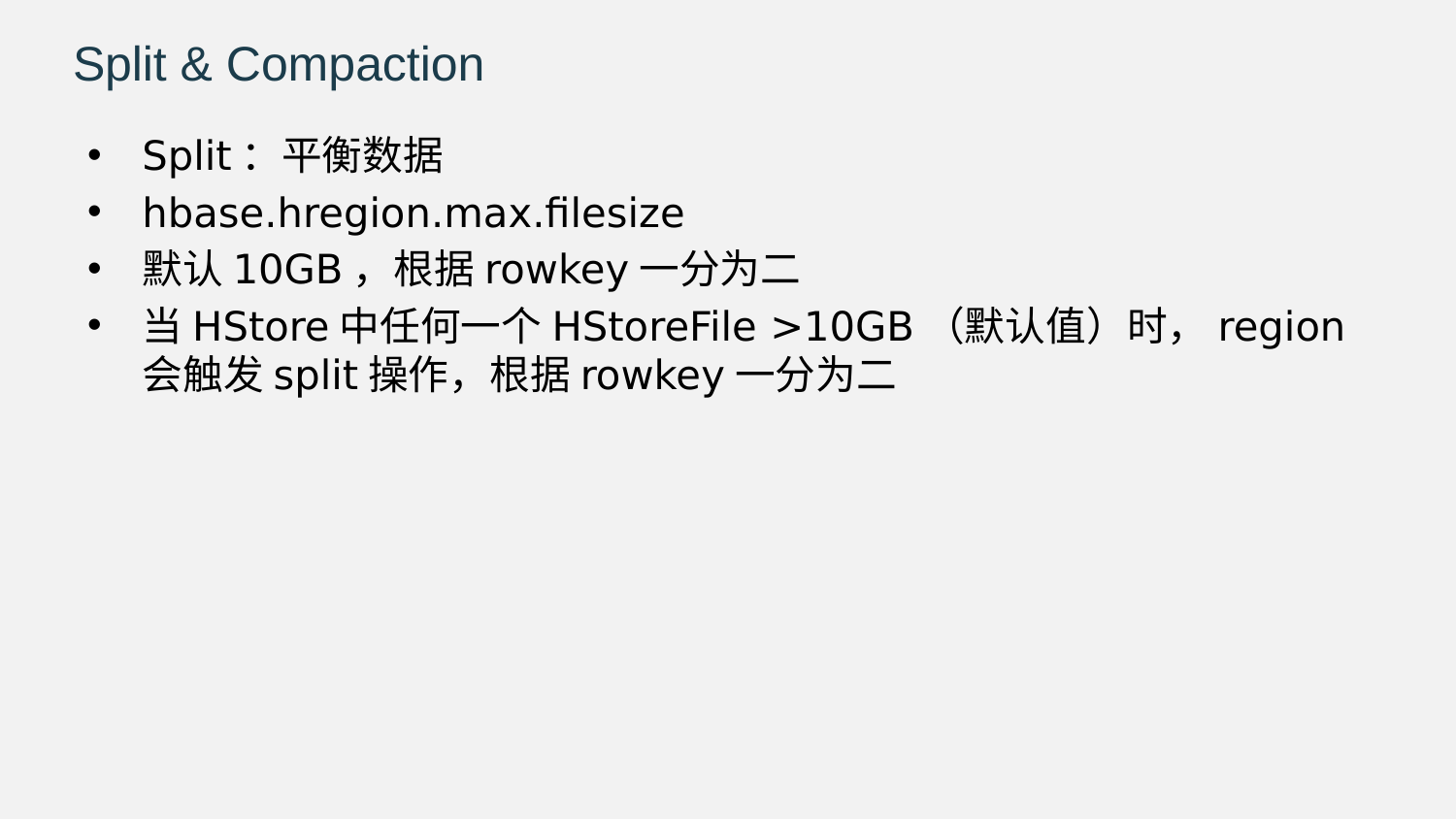

Split & Compaction
Split：平衡数据
hbase.hregion.max.filesize
默认10GB，根据rowkey一分为二
当HStore中任何一个HStoreFile >10GB（默认值）时，region会触发split操作，根据rowkey一分为二